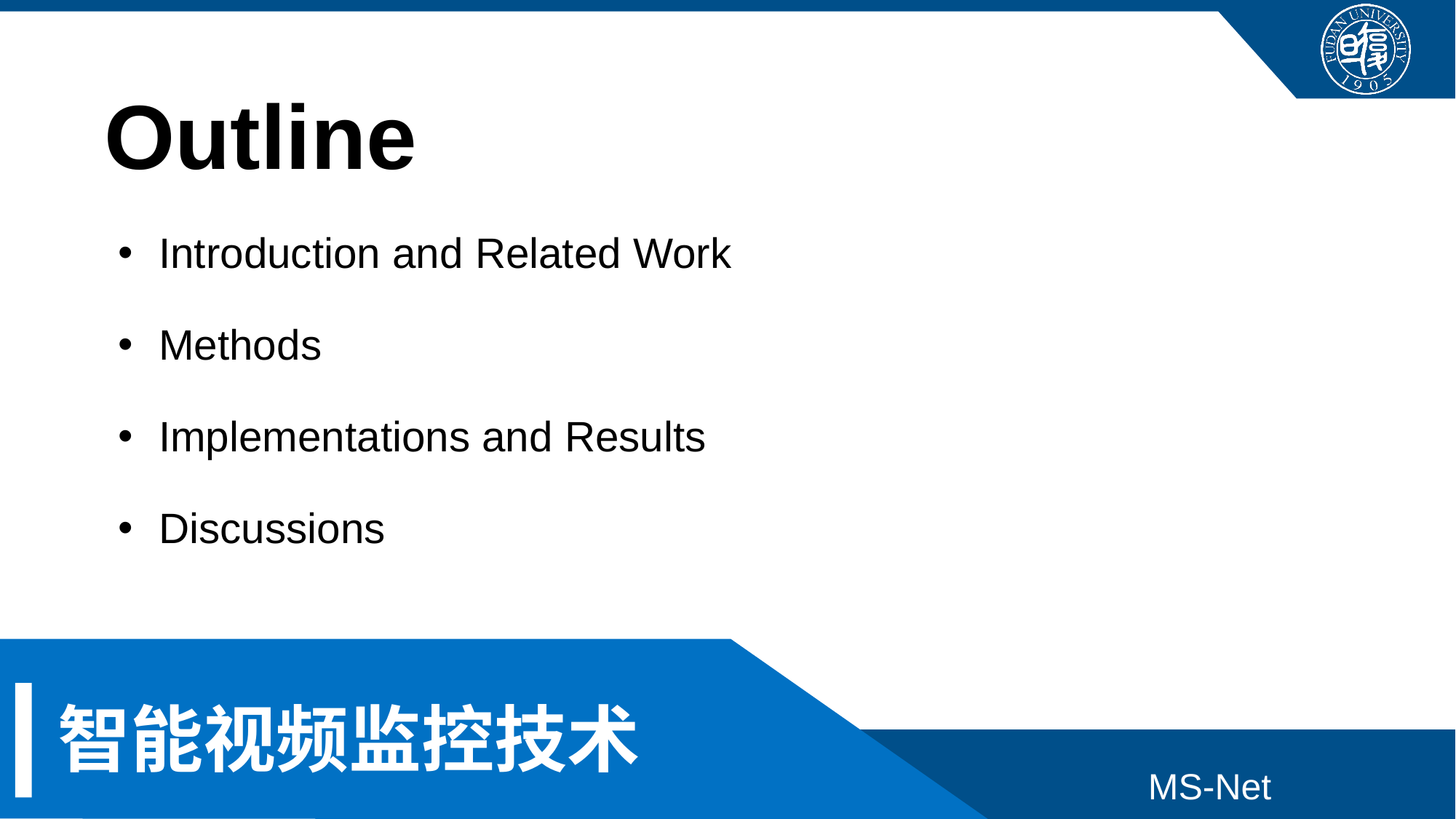

Outline
Introduction and Related Work

Methods

Implementations and Results

Discussions
je
# 智能视频监控技术
MS-Net